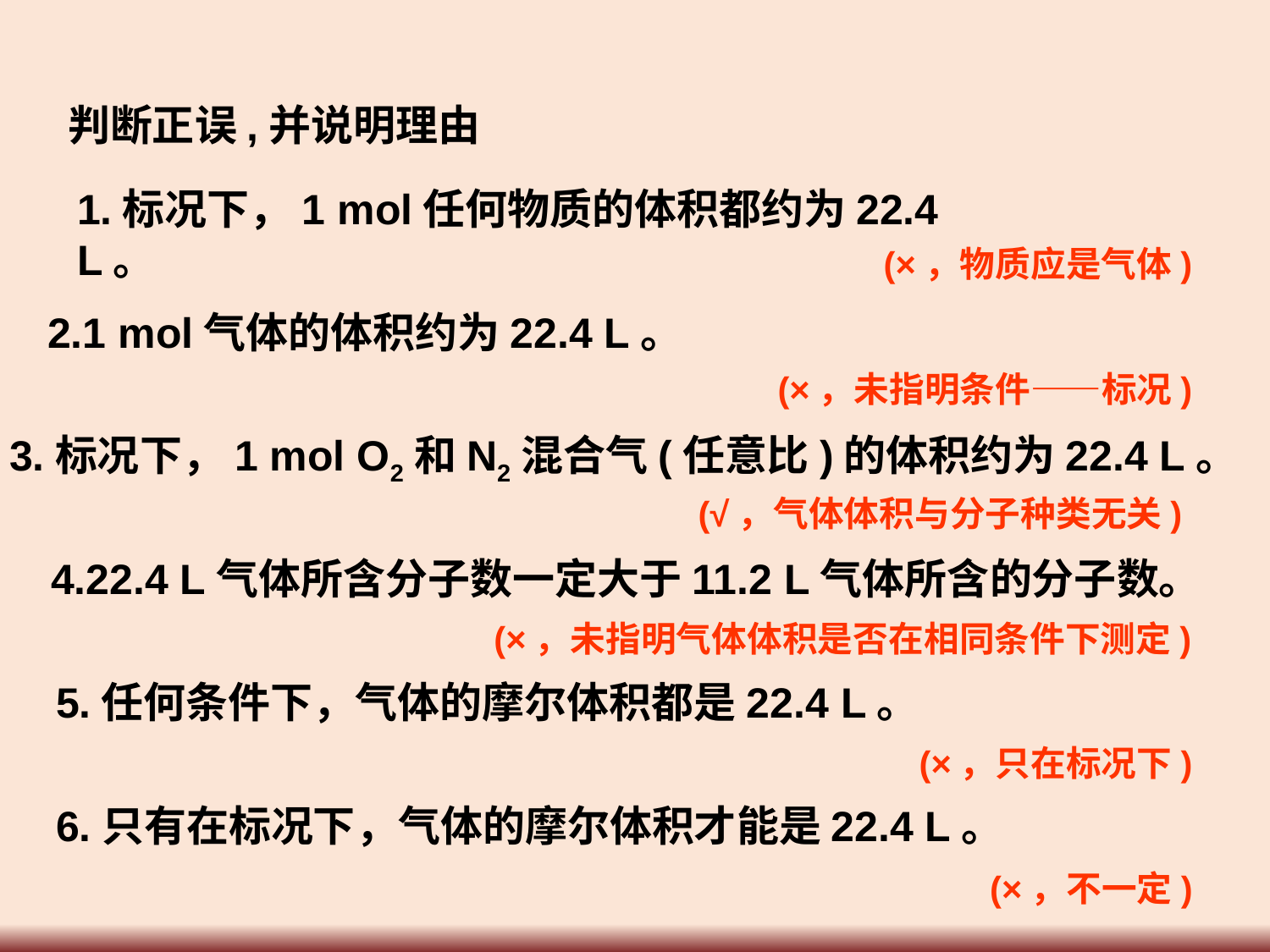

判断正误,并说明理由
1.标况下，1 mol任何物质的体积都约为22.4 L。
(×，物质应是气体)
2.1 mol气体的体积约为22.4 L。
(×，未指明条件——标况)
3.标况下，1 mol O2和N2混合气(任意比)的体积约为22.4 L。
(√，气体体积与分子种类无关)
4.22.4 L气体所含分子数一定大于11.2 L气体所含的分子数。
(×，未指明气体体积是否在相同条件下测定)
5.任何条件下，气体的摩尔体积都是22.4 L。
(×，只在标况下)
6.只有在标况下，气体的摩尔体积才能是22.4 L。
(×，不一定)